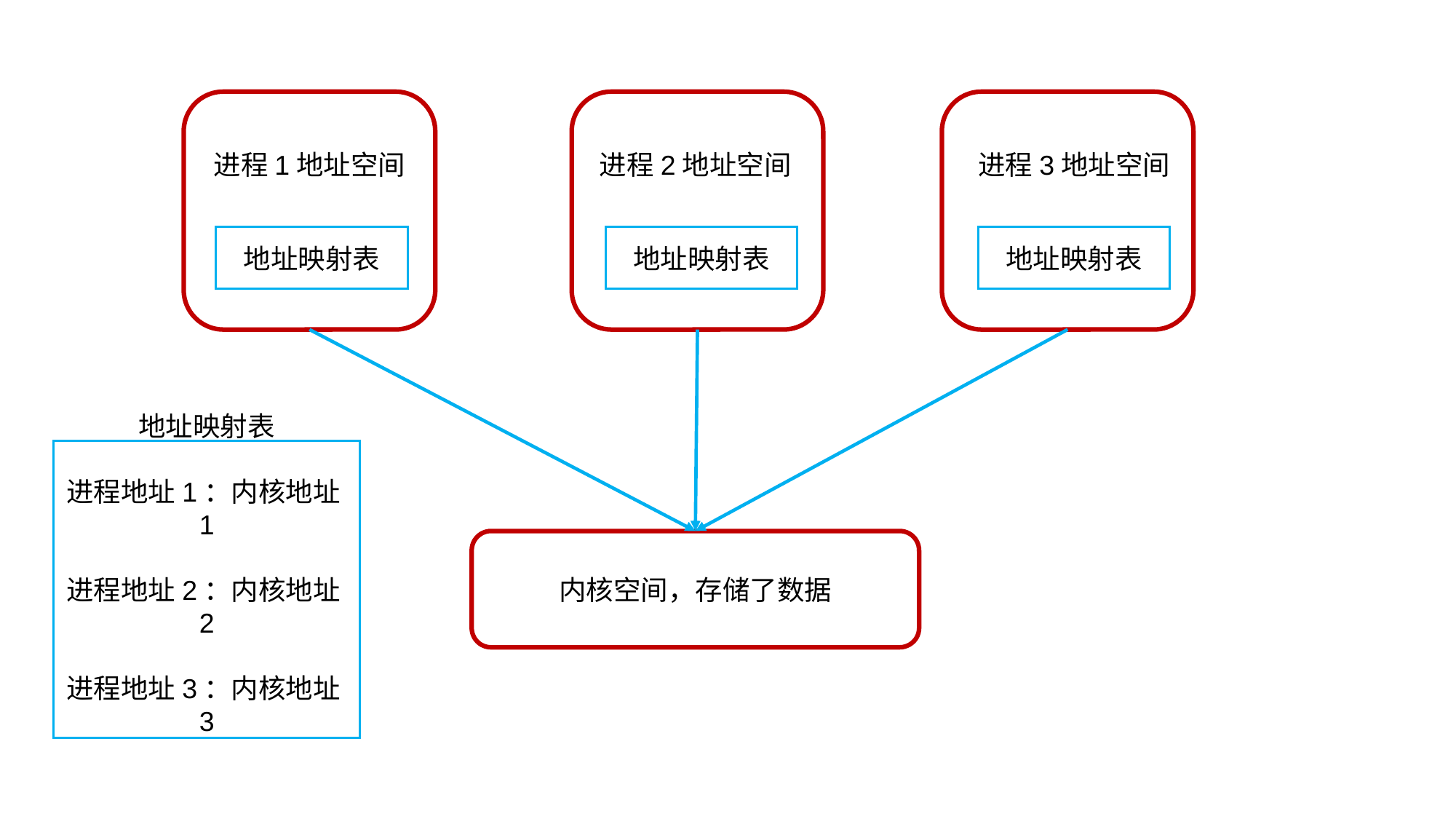

进程1地址空间
进程2地址空间
进程3地址空间
地址映射表
地址映射表
地址映射表
地址映射表

进程地址1：内核地址1

进程地址2：内核地址2

进程地址3：内核地址3

内核空间，存储了数据